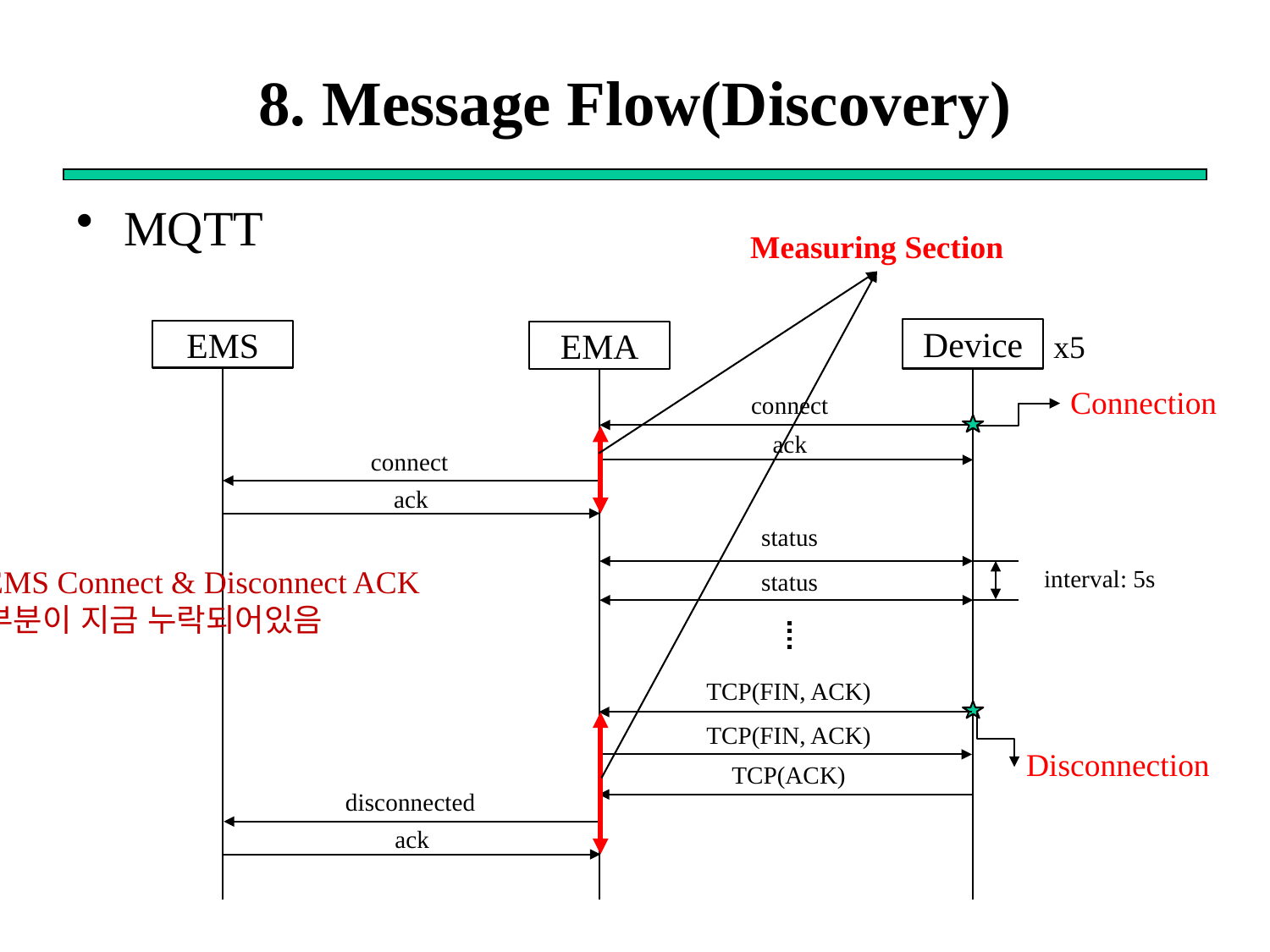

# 8. Message Flow(Discovery)
MQTT
Measuring Section
Device
EMS
x5
EMA
Connection
connect

ack
connect
ack
status
EMS Connect & Disconnect ACK
부분이 지금 누락되어있음
interval: 5s
status
TCP(FIN, ACK)

TCP(FIN, ACK)
Disconnection
TCP(ACK)
disconnected
ack